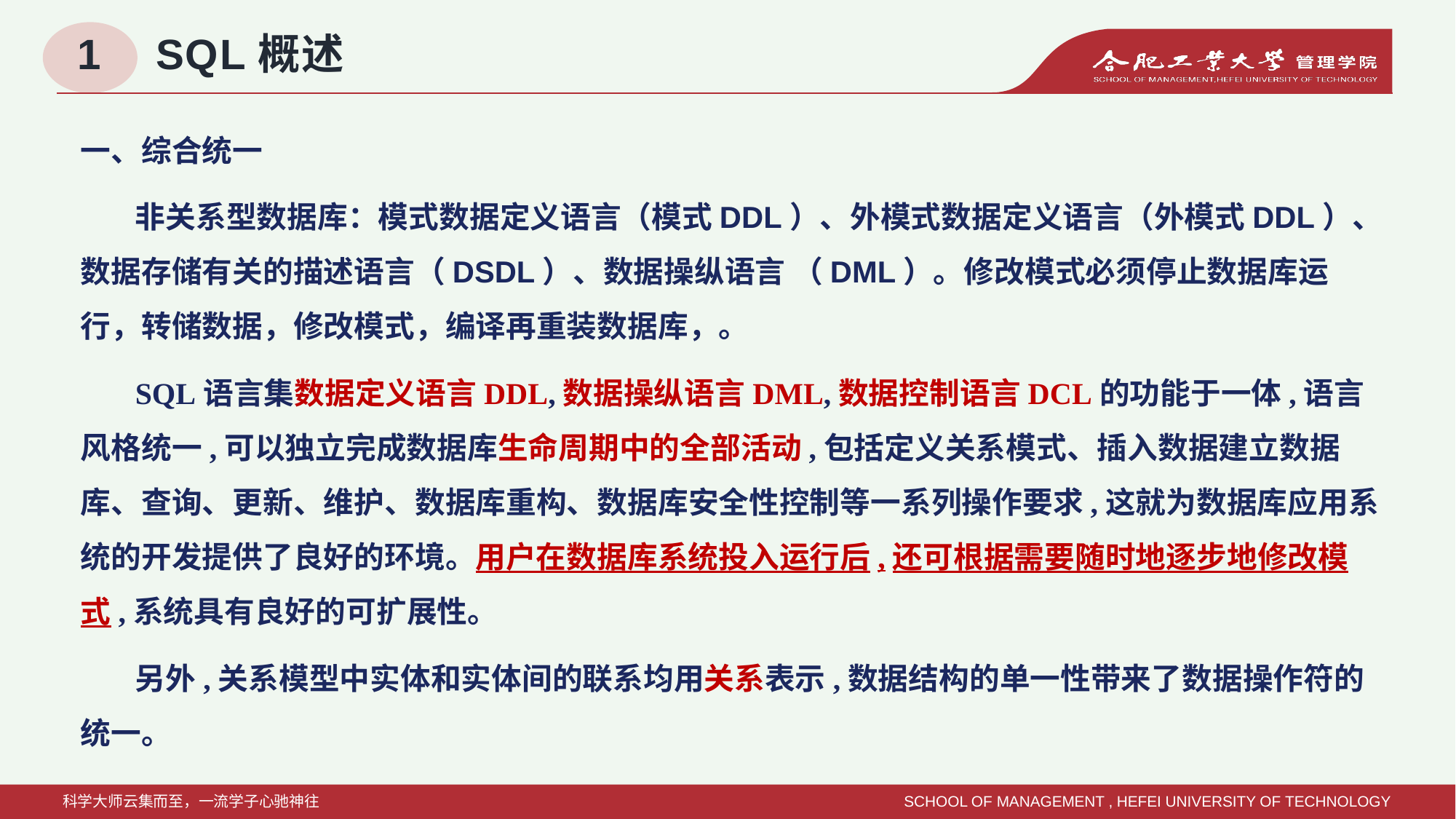

# 1    SQL概述
一、综合统一
非关系型数据库：模式数据定义语言（模式DDL）、外模式数据定义语言（外模式DDL）、数据存储有关的描述语言（DSDL）、数据操纵语言 （DML）。修改模式必须停止数据库运行，转储数据，修改模式，编译再重装数据库，。
SQL语言集数据定义语言DDL,数据操纵语言DML,数据控制语言DCL的功能于一体,语言风格统一,可以独立完成数据库生命周期中的全部活动,包括定义关系模式、插入数据建立数据库、查询、更新、维护、数据库重构、数据库安全性控制等一系列操作要求,这就为数据库应用系统的开发提供了良好的环境。用户在数据库系统投入运行后,还可根据需要随时地逐步地修改模式,系统具有良好的可扩展性。
另外,关系模型中实体和实体间的联系均用关系表示,数据结构的单一性带来了数据操作符的统一。